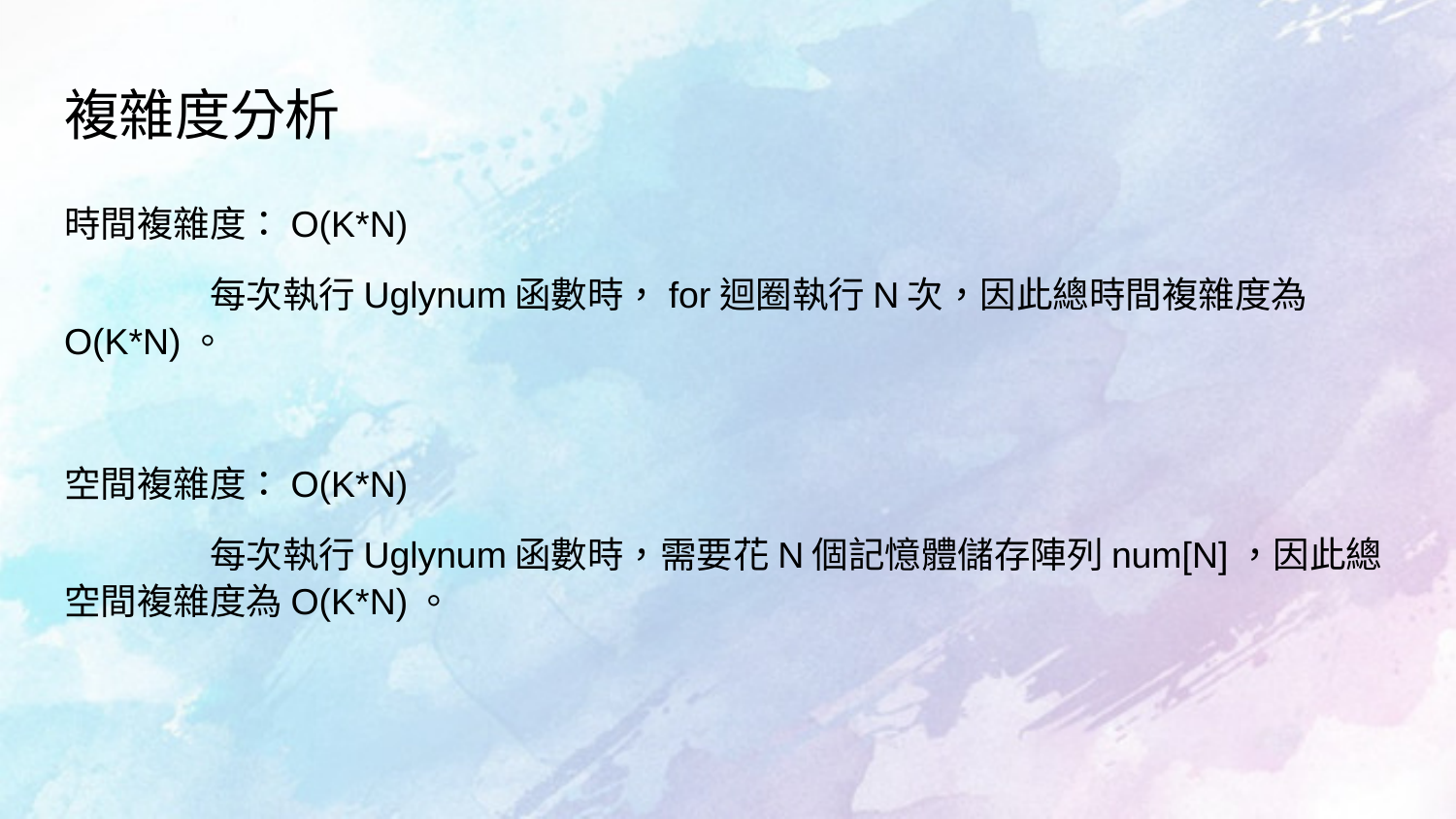

# 複雜度分析
時間複雜度：O(K*N)
	每次執行Uglynum函數時，for迴圈執行N次，因此總時間複雜度為O(K*N)。

空間複雜度：O(K*N)
	每次執行Uglynum函數時，需要花N個記憶體儲存陣列num[N]，因此總空間複雜度為O(K*N)。